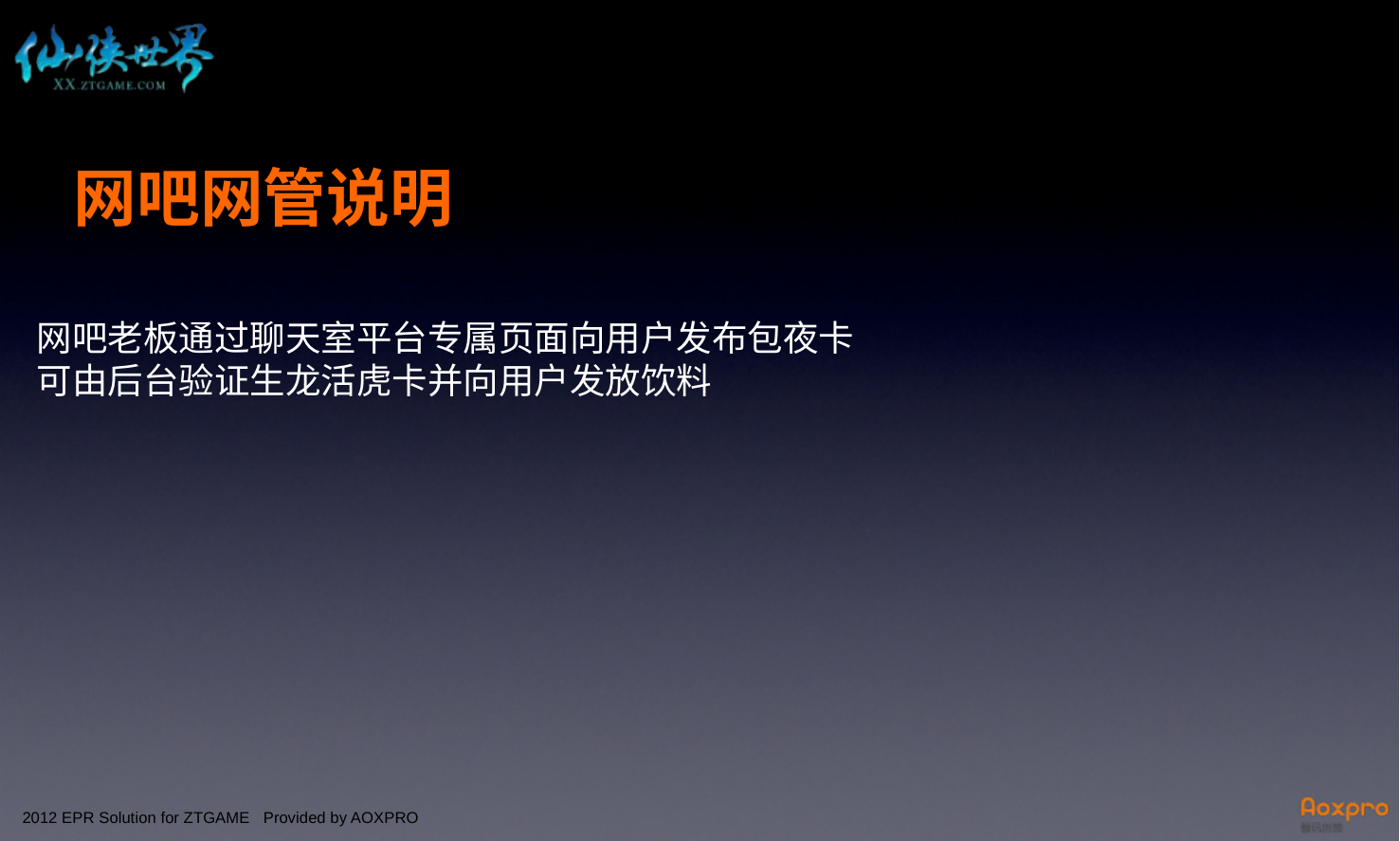

网吧网管说明
网吧老板通过聊天室平台专属页面向用户发布包夜卡
可由后台验证生龙活虎卡并向用户发放饮料